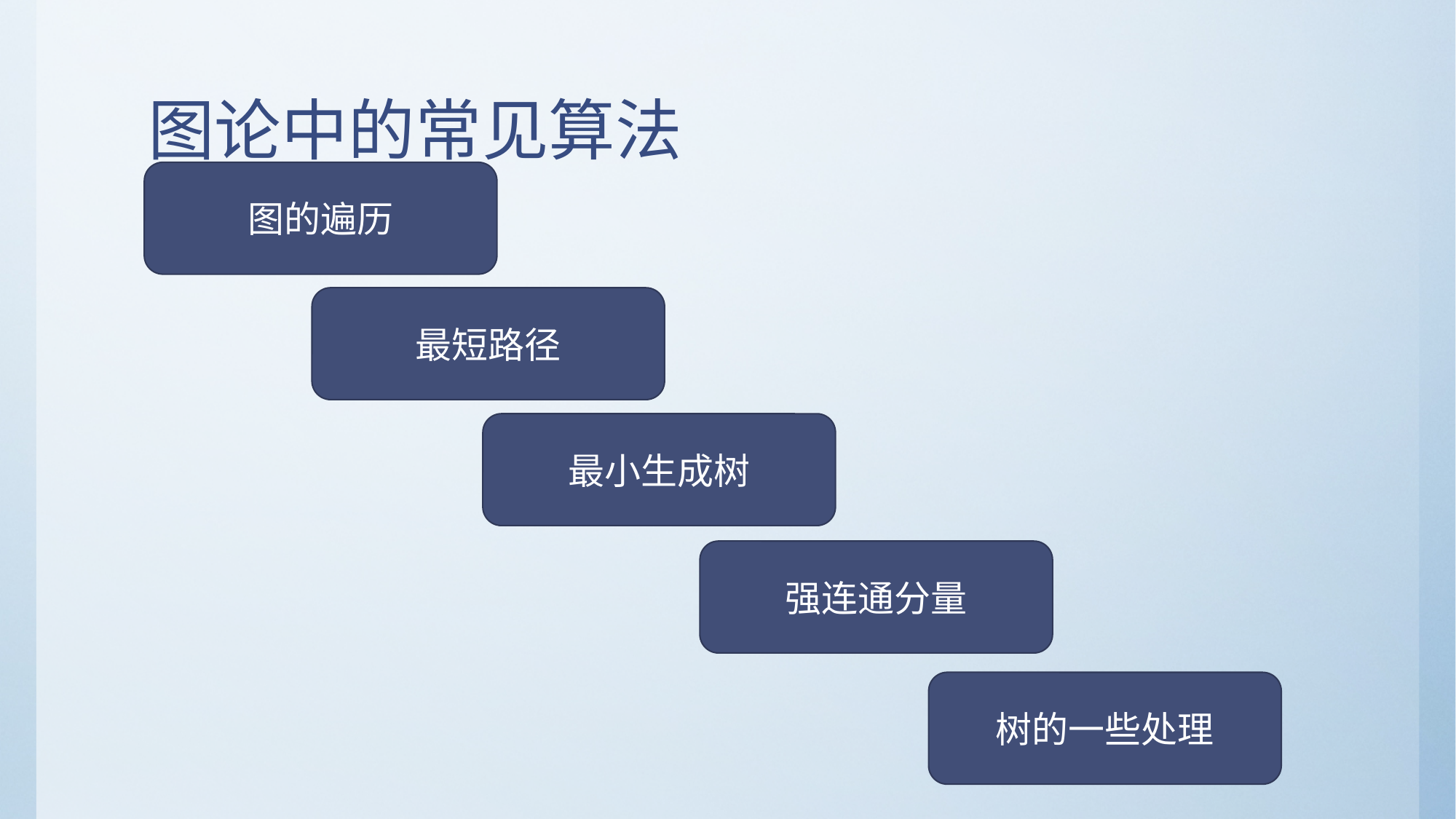

# 图论中的常见算法
图的遍历
最短路径
最小生成树
强连通分量
树的一些处理